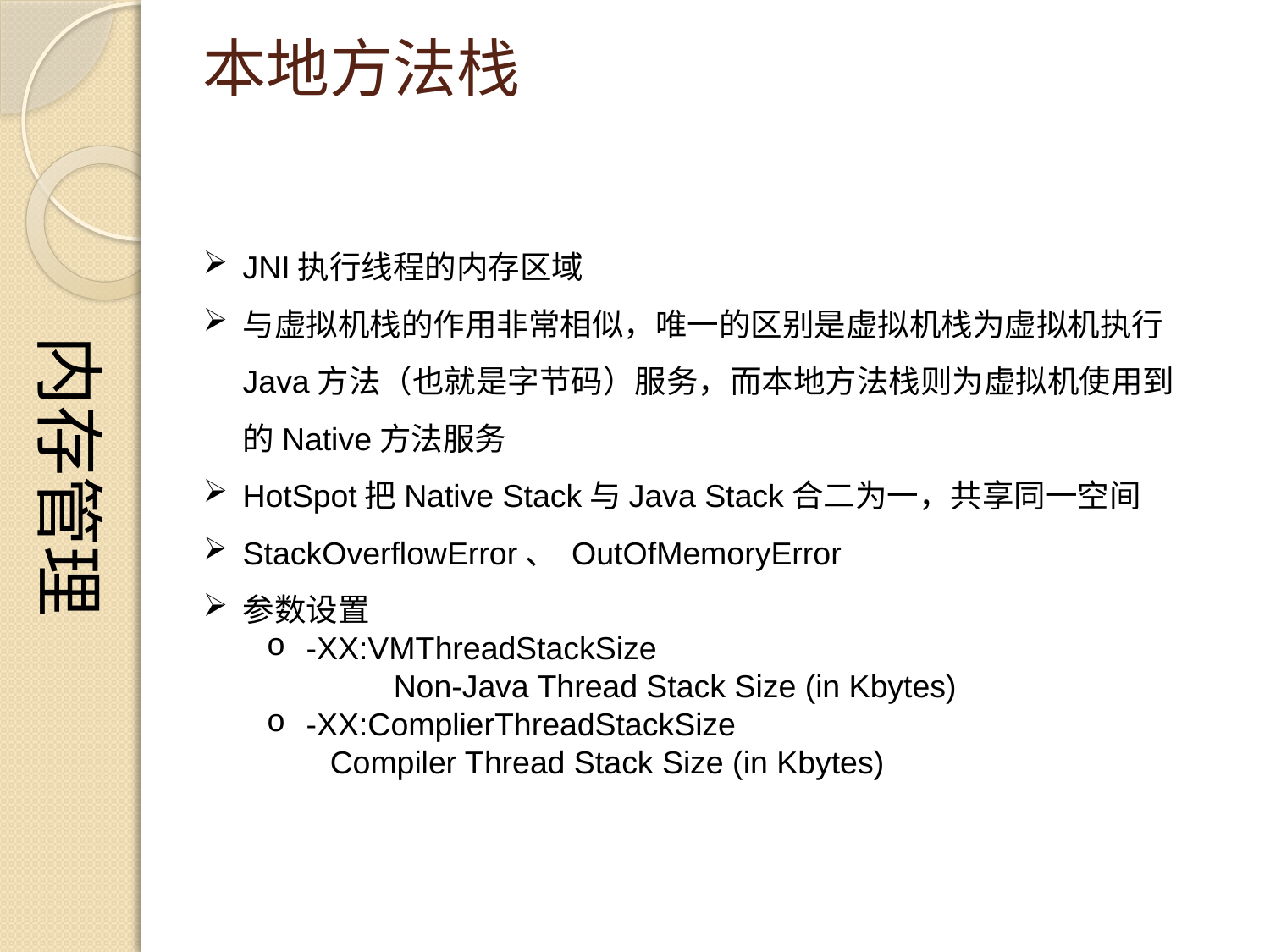

内存管理
# 本地方法栈
JNI执行线程的内存区域
与虚拟机栈的作用非常相似，唯一的区别是虚拟机栈为虚拟机执行Java方法（也就是字节码）服务，而本地方法栈则为虚拟机使用到的Native方法服务
HotSpot把Native Stack与Java Stack合二为一，共享同一空间
StackOverflowError、 OutOfMemoryError
参数设置
-XX:VMThreadStackSize
	Non-Java Thread Stack Size (in Kbytes)
-XX:ComplierThreadStackSize
Compiler Thread Stack Size (in Kbytes)